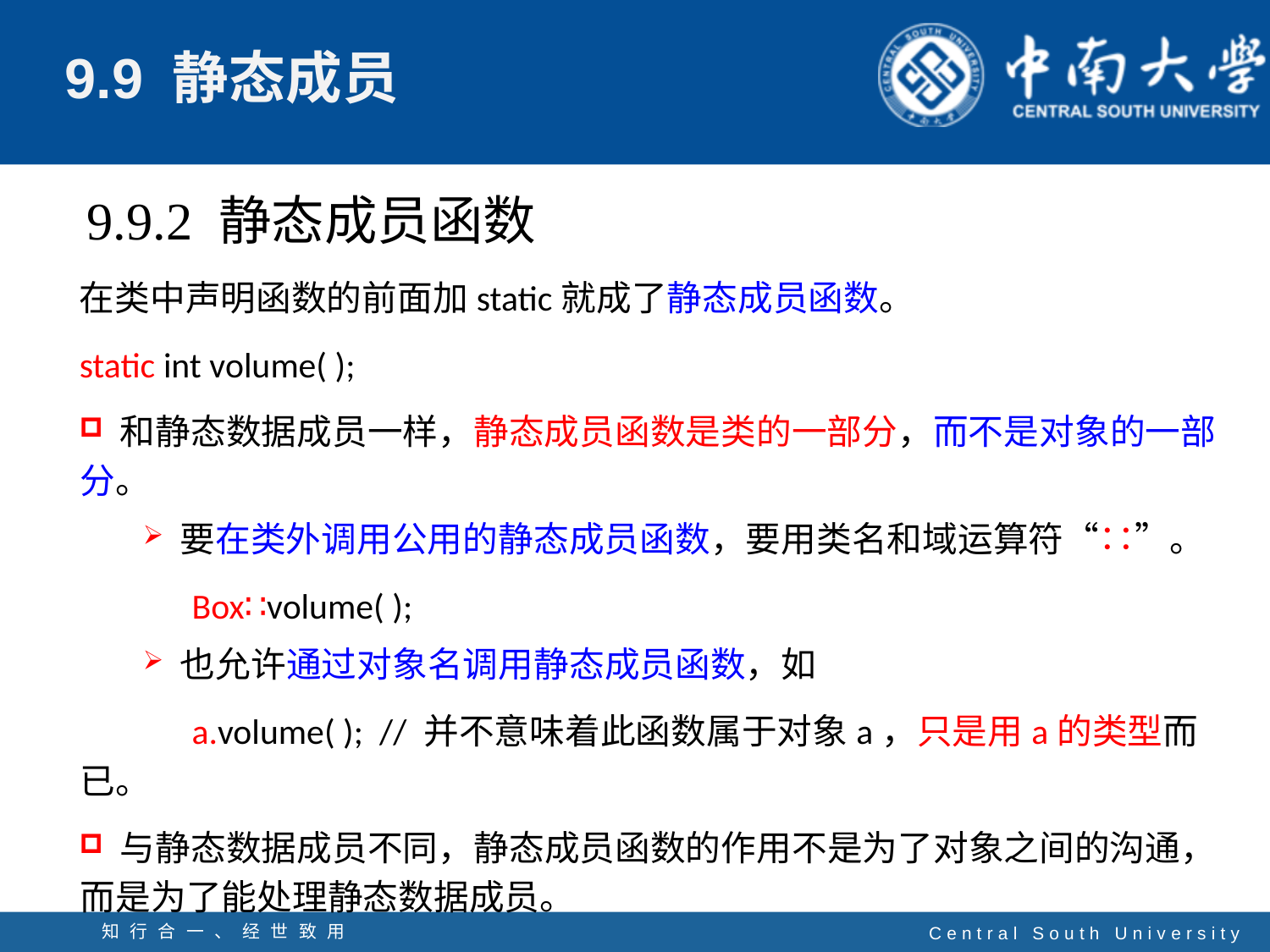

9.9.2 静态成员函数
在类中声明函数的前面加static就成了静态成员函数。
static int volume( );
 和静态数据成员一样，静态成员函数是类的一部分，而不是对象的一部分。
 要在类外调用公用的静态成员函数，要用类名和域运算符“∷”。
              Box∷volume( );
 也允许通过对象名调用静态成员函数，如
              a.volume( );  // 并不意味着此函数属于对象a，只是用a的类型而已。
 与静态数据成员不同，静态成员函数的作用不是为了对象之间的沟通，而是为了能处理静态数据成员。

知行合一、经世致用
自强不息 厚德载物
Central South University